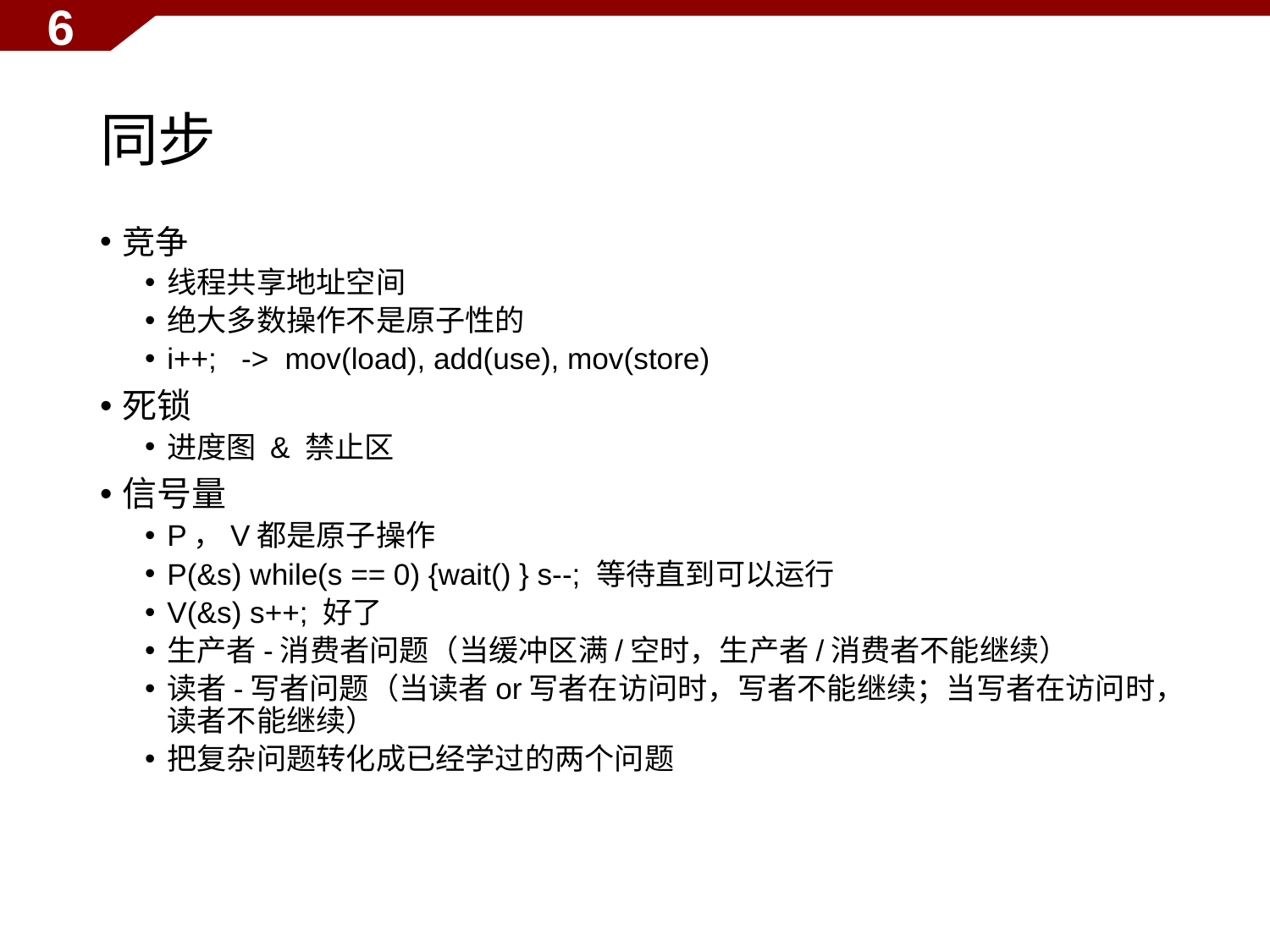

6
# 同步
竞争
线程共享地址空间
绝大多数操作不是原子性的
i++;   ->  mov(load), add(use), mov(store)
死锁
进度图 & 禁止区
信号量
P，V都是原子操作
P(&s) while(s == 0) {wait() } s--; 等待直到可以运行
V(&s) s++; 好了
生产者-消费者问题（当缓冲区满/空时，生产者/消费者不能继续）
读者-写者问题（当读者or写者在访问时，写者不能继续；当写者在访问时，读者不能继续）
把复杂问题转化成已经学过的两个问题